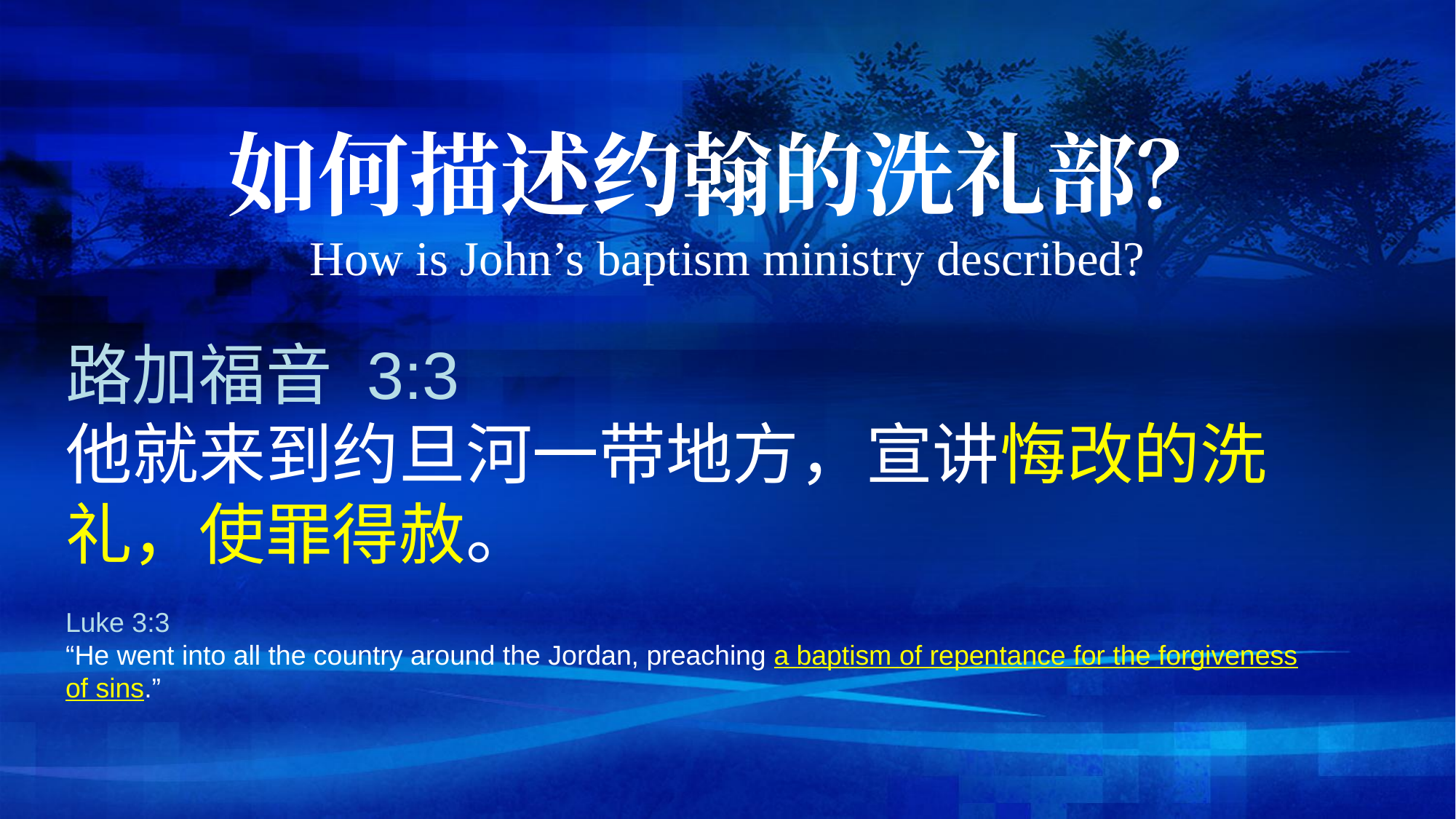

如何描述约翰的洗礼部？
How is John’s baptism ministry described?
路加福音 3:3
他就来到约旦河一带地方，宣讲悔改的洗礼，使罪得赦。

Luke 3:3
“He went into all the country around the Jordan, preaching a baptism of repentance for the forgiveness of sins.”